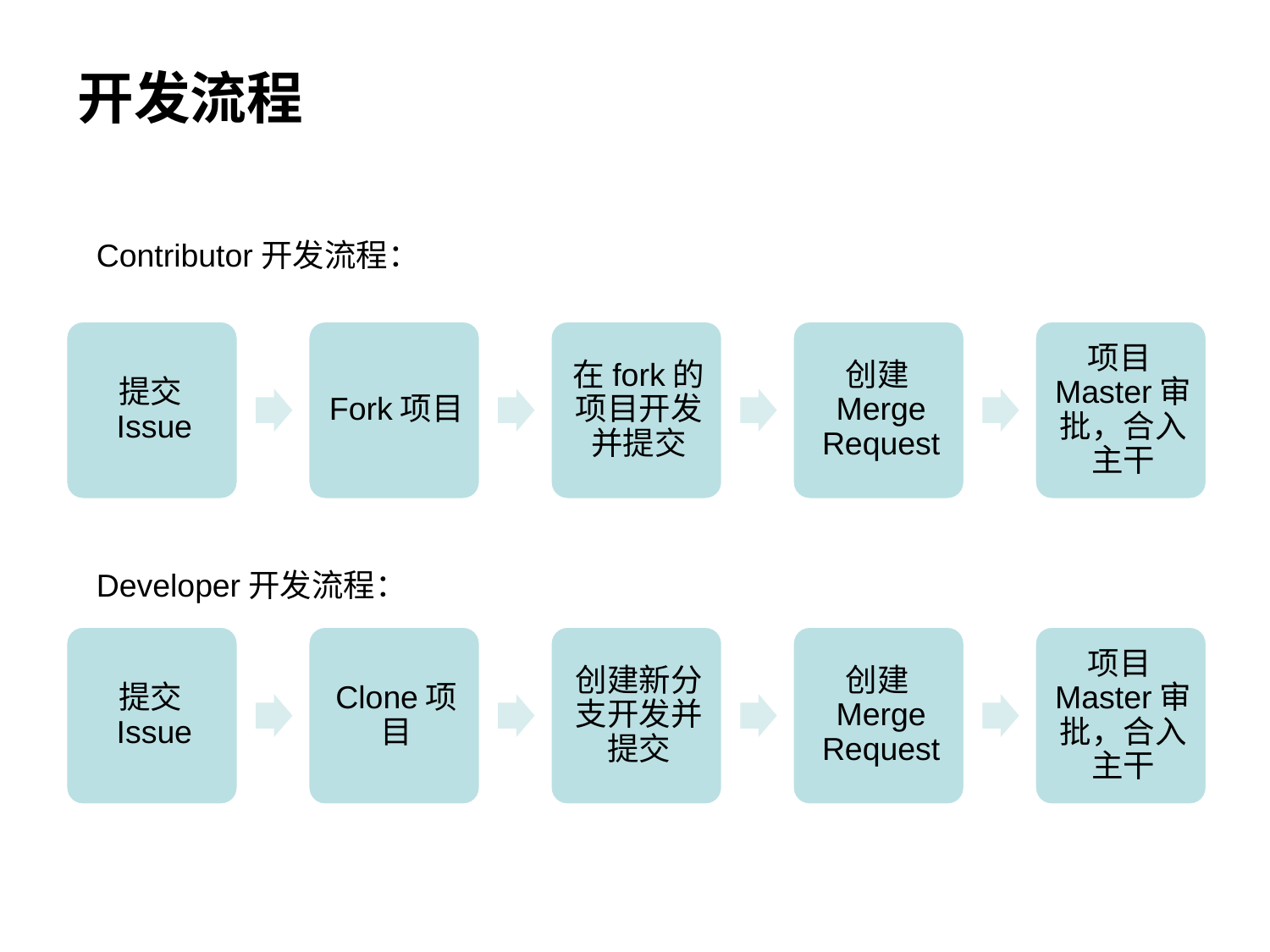

# 开发流程
Contributor开发流程：
提交Issue

Fork项目

在fork的项目开发并提交

创建Merge Request

项目Master审批，合入主干
Developer开发流程：
提交Issue

Clone项目

创建新分支开发并提交

创建Merge Request

项目Master审批，合入主干